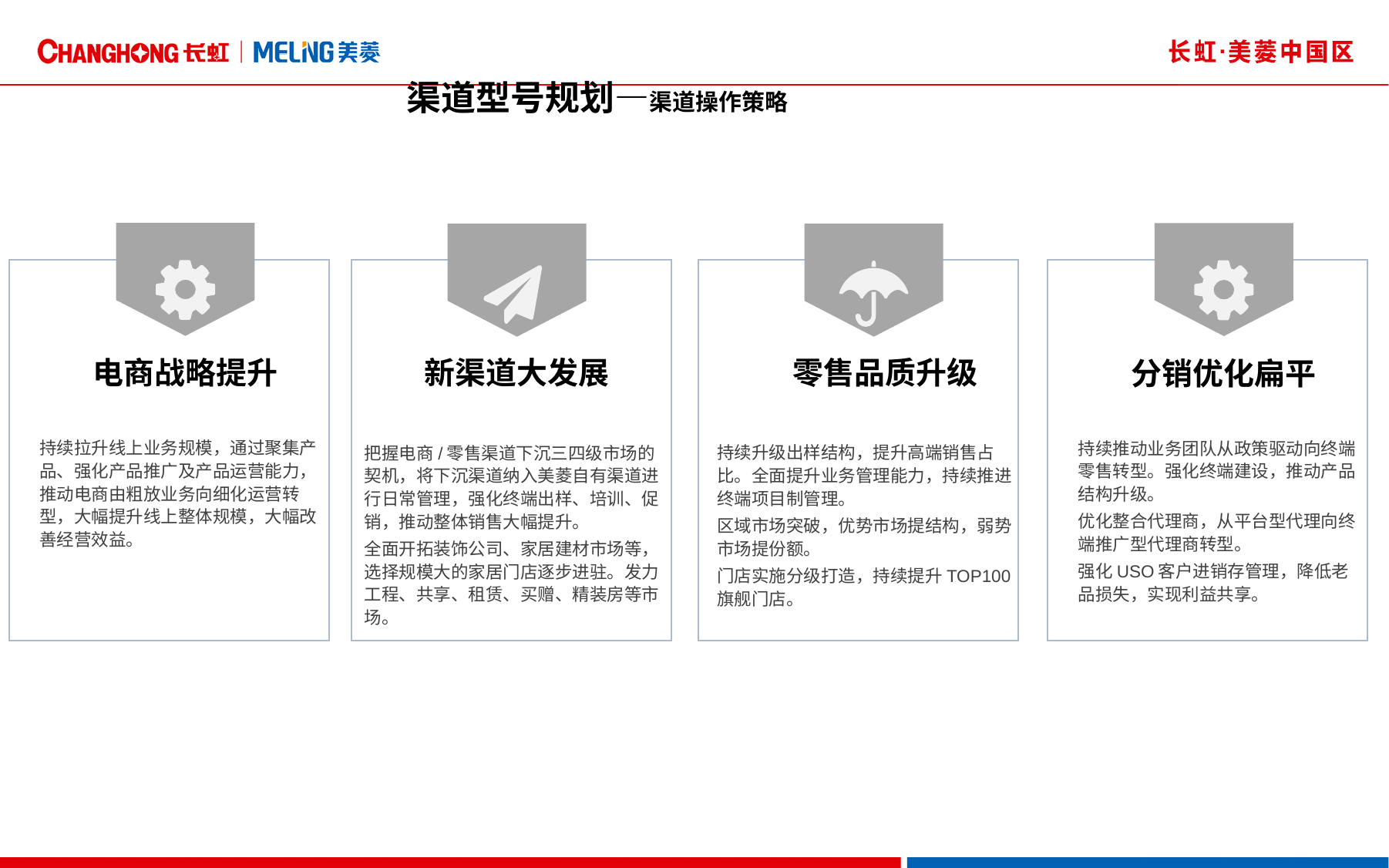

渠道型号规划—渠道操作策略

电商战略提升
新渠道大发展
零售品质升级
分销优化扁平
持续拉升线上业务规模，通过聚集产品、强化产品推广及产品运营能力，推动电商由粗放业务向细化运营转型，大幅提升线上整体规模，大幅改善经营效益。
持续推动业务团队从政策驱动向终端零售转型。强化终端建设，推动产品结构升级。
优化整合代理商，从平台型代理向终端推广型代理商转型。
强化USO客户进销存管理，降低老品损失，实现利益共享。
持续升级出样结构，提升高端销售占比。全面提升业务管理能力，持续推进终端项目制管理。
区域市场突破，优势市场提结构，弱势市场提份额。
门店实施分级打造，持续提升TOP100旗舰门店。
把握电商/零售渠道下沉三四级市场的契机，将下沉渠道纳入美菱自有渠道进行日常管理，强化终端出样、培训、促销，推动整体销售大幅提升。
全面开拓装饰公司、家居建材市场等，选择规模大的家居门店逐步进驻。发力工程、共享、租赁、买赠、精装房等市场。